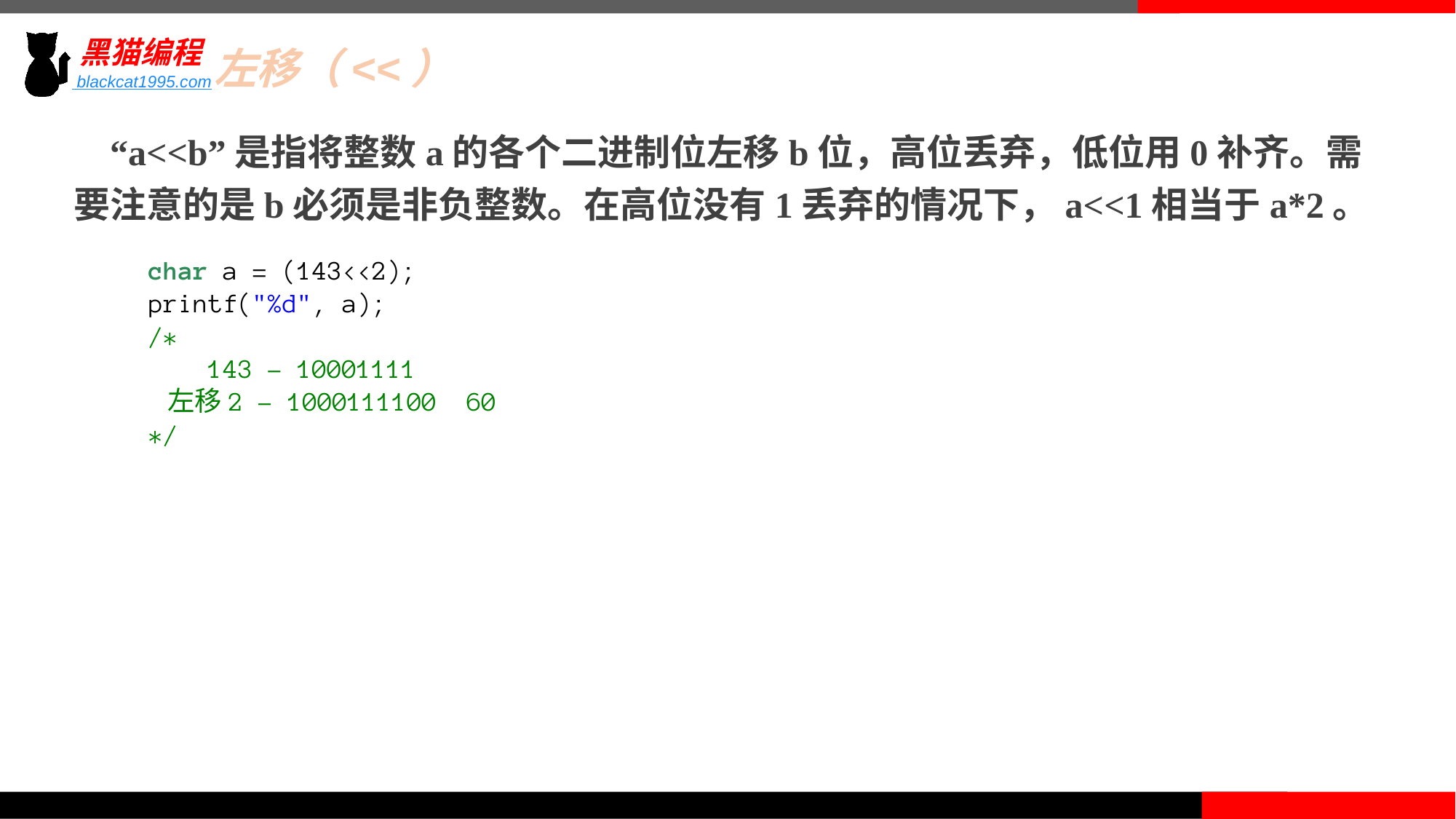

左移（<<）
    “a<<b”是指将整数a的各个二进制位左移b位，高位丢弃，低位用0补齐。需要注意的是b必须是非负整数。在高位没有1丢弃的情况下，a<<1相当于a*2。
char a = (143<<2);
printf("%d", a);
/*
    143 - 10001111
  左移2 - 1000111100  60
*/